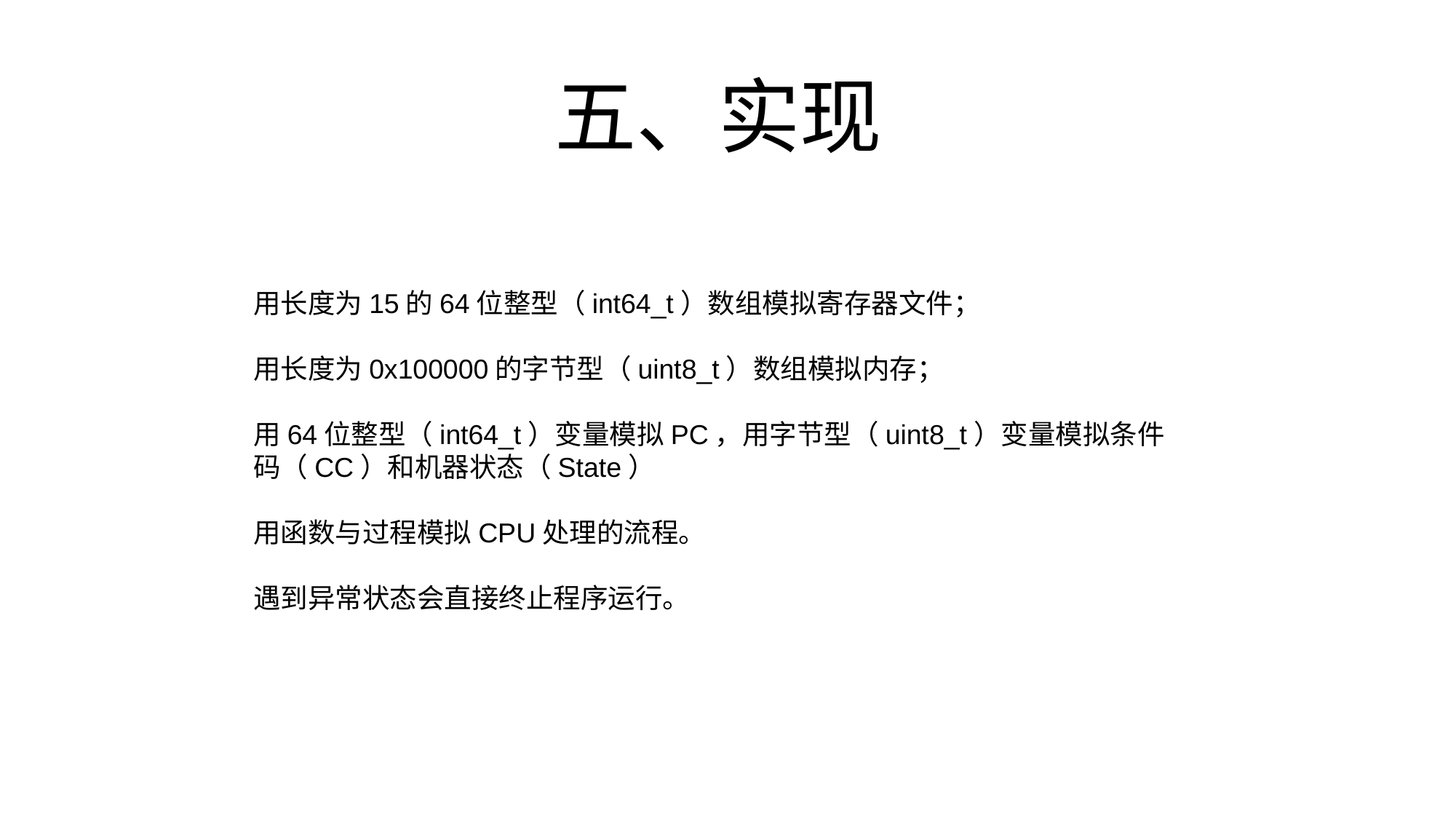

五、实现
用长度为15的64位整型（int64_t）数组模拟寄存器文件；

用长度为0x100000的字节型（uint8_t）数组模拟内存；

用64位整型（int64_t）变量模拟PC，用字节型（uint8_t）变量模拟条件码（CC）和机器状态（State）

用函数与过程模拟CPU处理的流程。

遇到异常状态会直接终止程序运行。